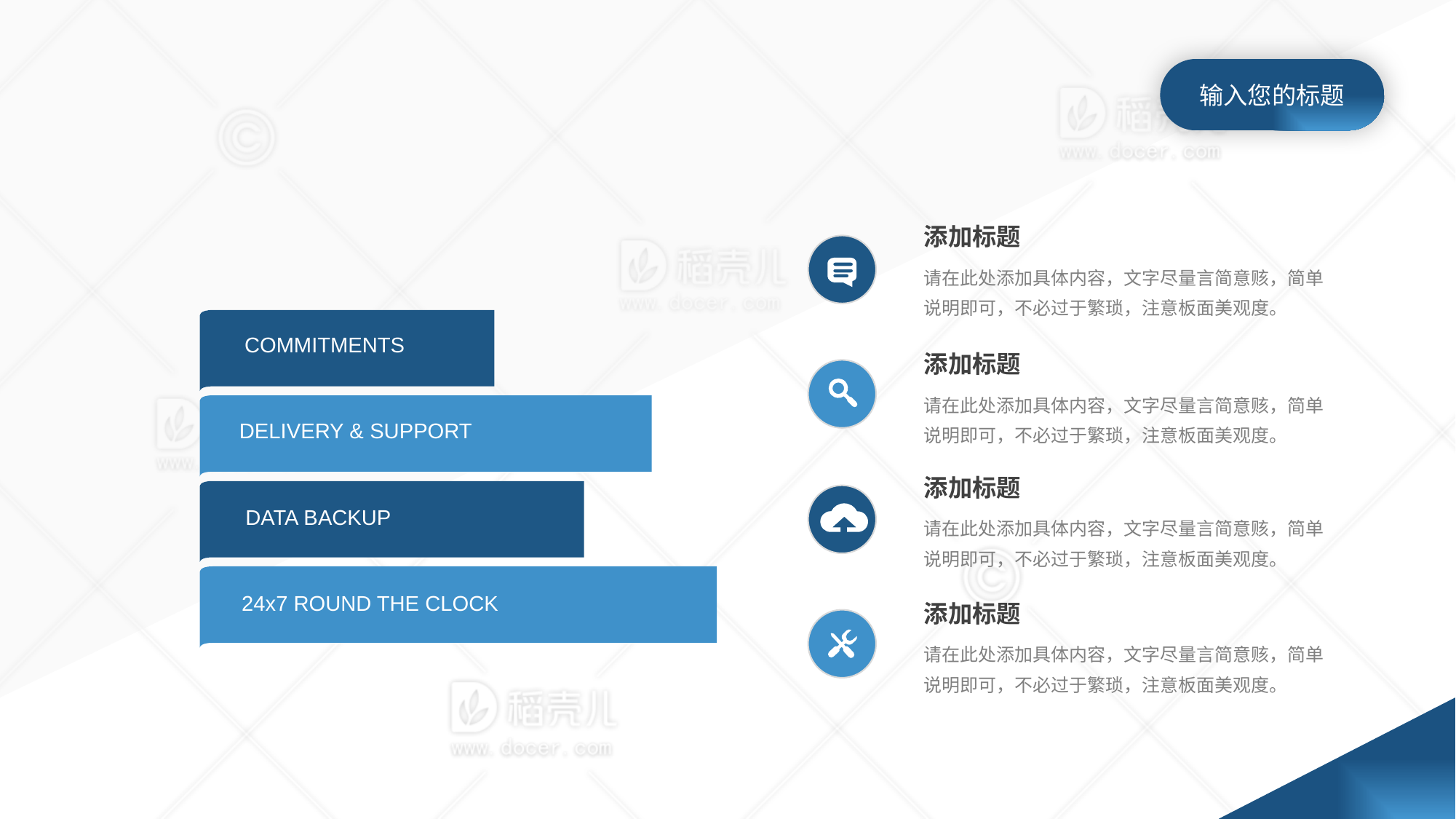

输入您的标题
添加标题

请在此处添加具体内容，文字尽量言简意赅，简单说明即可，不必过于繁琐，注意板面美观度。

COMMITMENTS
添加标题

请在此处添加具体内容，文字尽量言简意赅，简单说明即可，不必过于繁琐，注意板面美观度。

DELIVERY & SUPPORT
添加标题

DATA BACKUP

请在此处添加具体内容，文字尽量言简意赅，简单说明即可，不必过于繁琐，注意板面美观度。

24x7 ROUND THE CLOCK
添加标题

请在此处添加具体内容，文字尽量言简意赅，简单说明即可，不必过于繁琐，注意板面美观度。